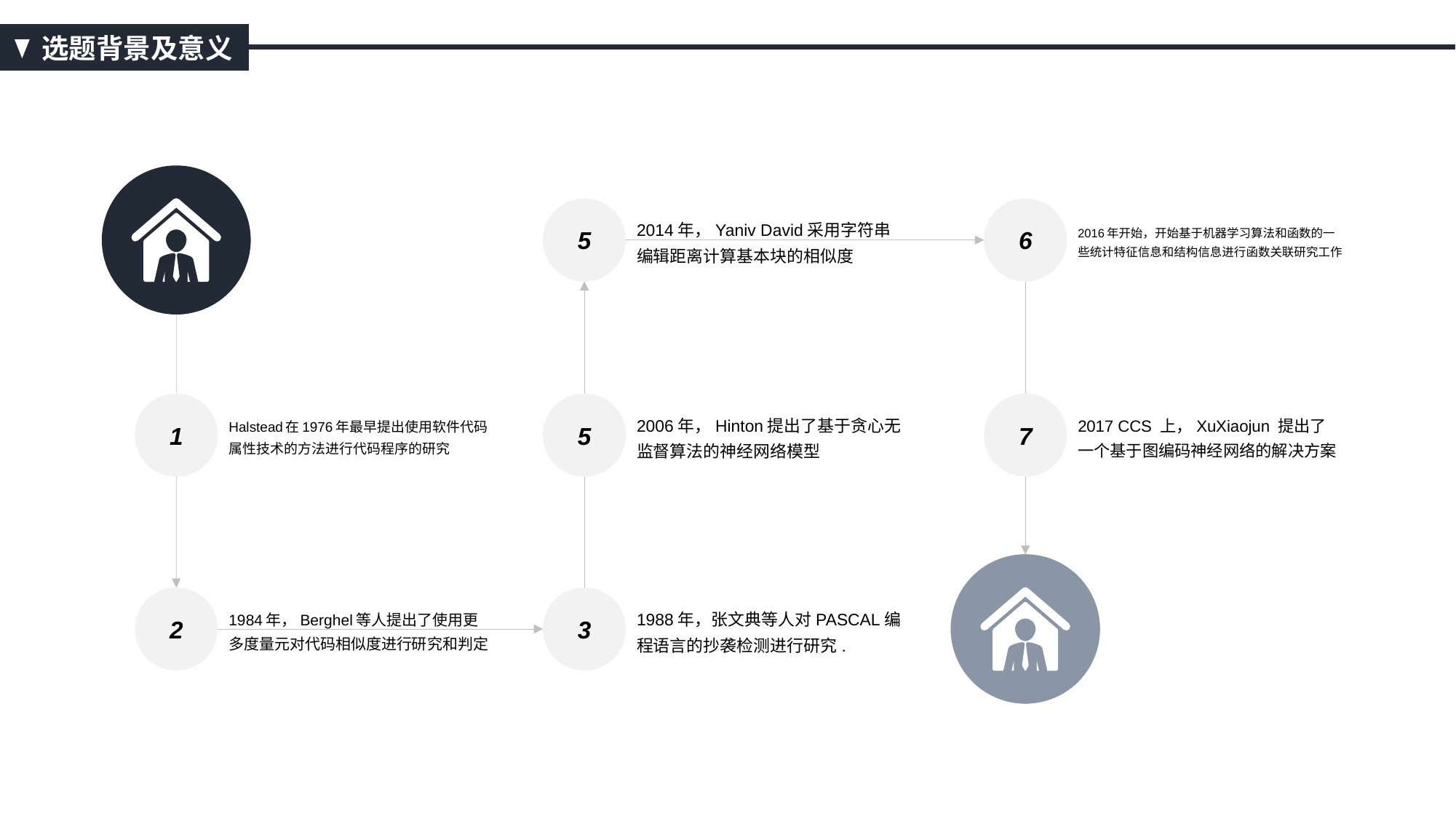

选题背景及意义

5
2014年，Yaniv David采用字符串编辑距离计算基本块的相似度
6
2016年开始，开始基于机器学习算法和函数的一些统计特征信息和结构信息进行函数关联研究工作
1
Halstead在1976年最早提出使用软件代码属性技术的方法进行代码程序的研究
5
2006年，Hinton提出了基于贪心无监督算法的神经网络模型
7
2017 CCS 上，XuXiaojun 提出了一个基于图编码神经网络的解决方案

2
1984年，Berghel等人提出了使用更多度量元对代码相似度进行研究和判定
3
1988年，张文典等人对PASCAL编程语言的抄袭检测进行研究.